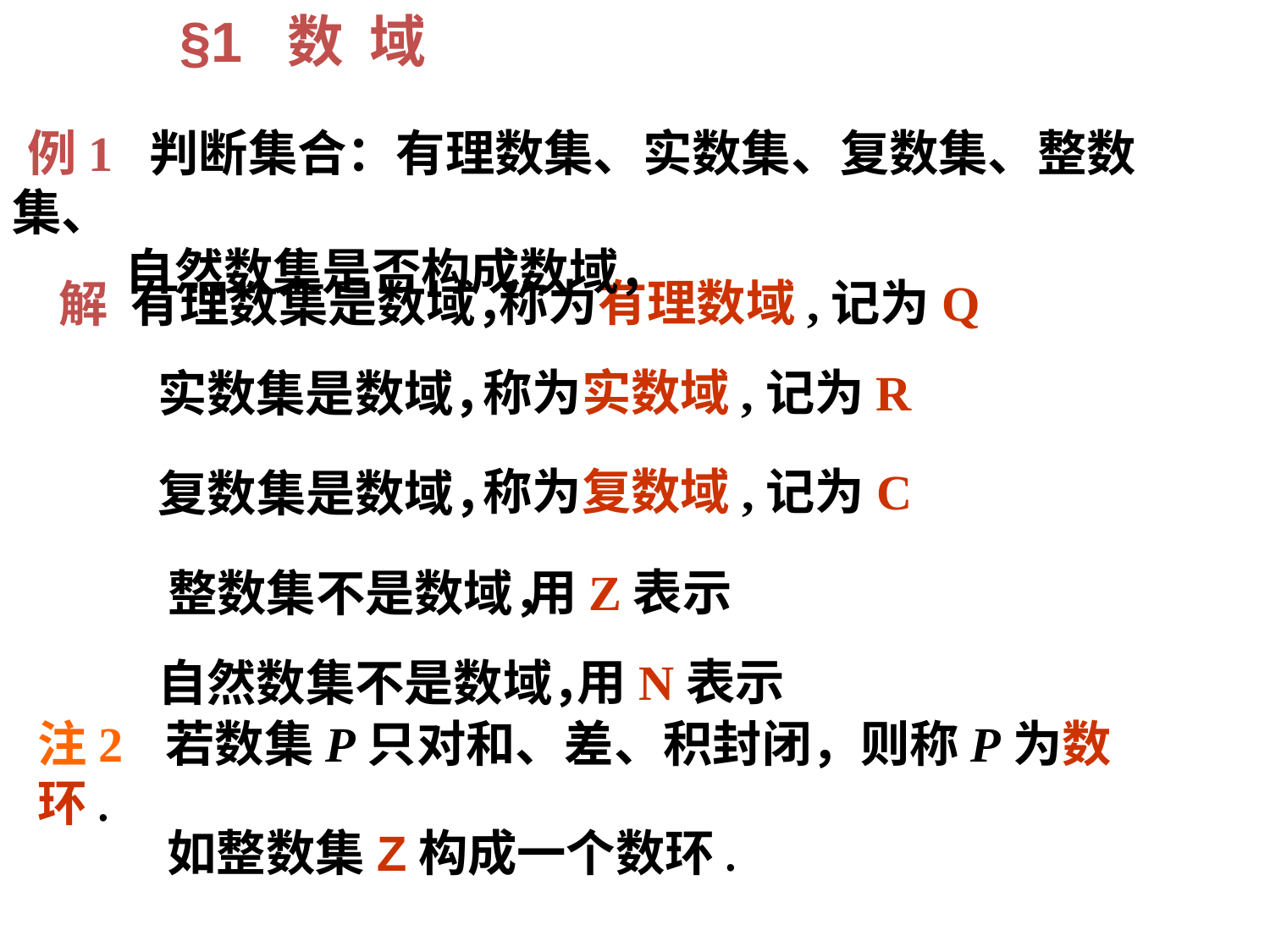

§1  数  域
 例1  判断集合：有理数集、实数集、复数集、整数集、
         自然数集是否构成数域，
称为有理数域,记为Q
解  有理数集是数域，
称为实数域,记为R
实数集是数域，
称为复数域,记为C
复数集是数域，
用Z表示
整数集不是数域，

用N表示
自然数集不是数域，

注2   若数集P只对和、差、积封闭，则称P为数环.
如整数集Z构成一个数环.